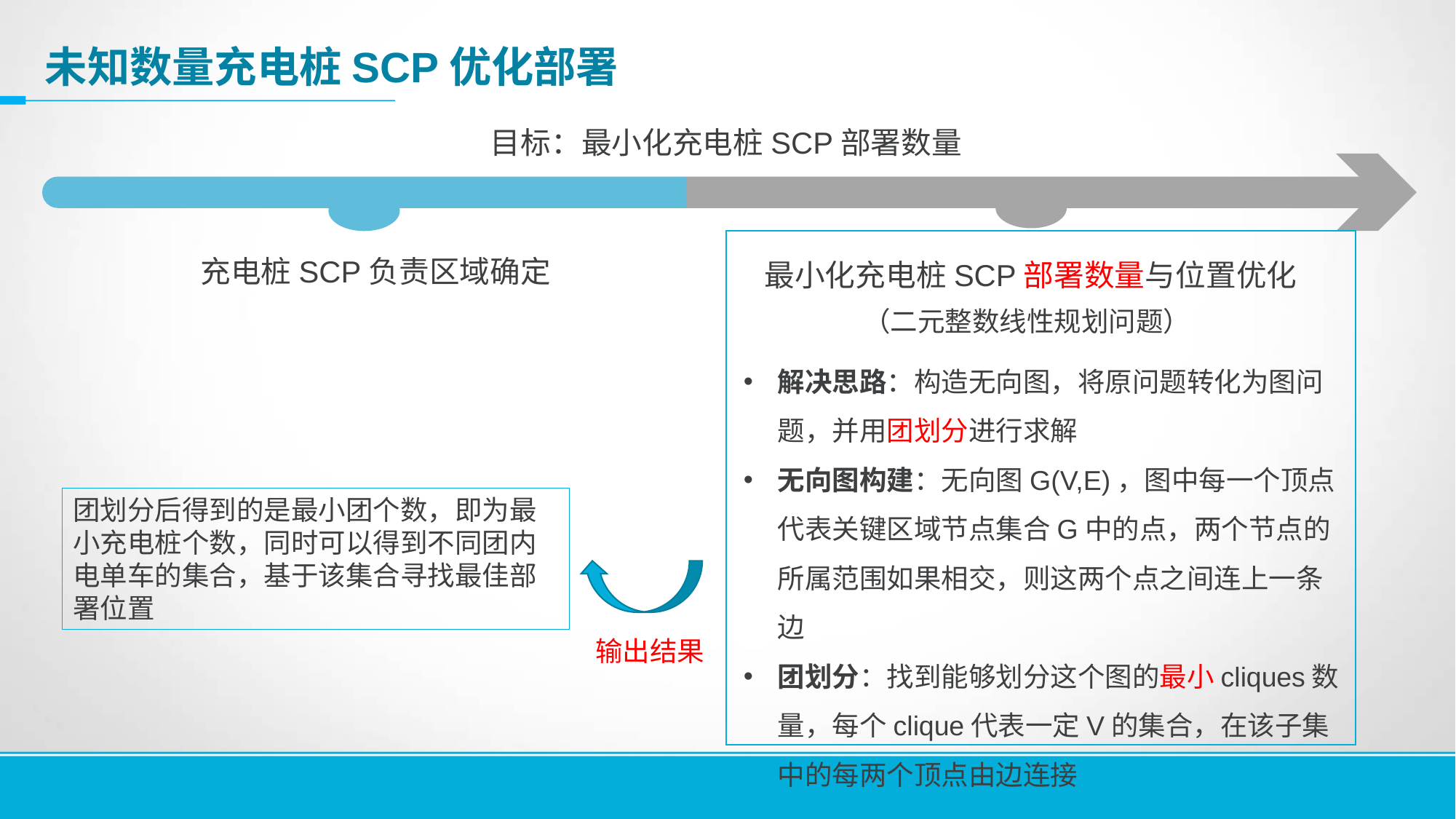

# 未知数量充电桩SCP优化部署
目标：最小化充电桩SCP部署数量

充电桩SCP负责区域确定
最小化充电桩SCP部署数量与位置优化
（二元整数线性规划问题）
解决思路：构造无向图，将原问题转化为图问题，并用团划分进行求解
无向图构建：无向图G(V,E)，图中每一个顶点代表关键区域节点集合G中的点，两个节点的所属范围如果相交，则这两个点之间连上一条边
团划分：找到能够划分这个图的最小cliques数量，每个clique代表一定V的集合，在该子集中的每两个顶点由边连接
团划分后得到的是最小团个数，即为最小充电桩个数，同时可以得到不同团内电单车的集合，基于该集合寻找最佳部署位置

输出结果